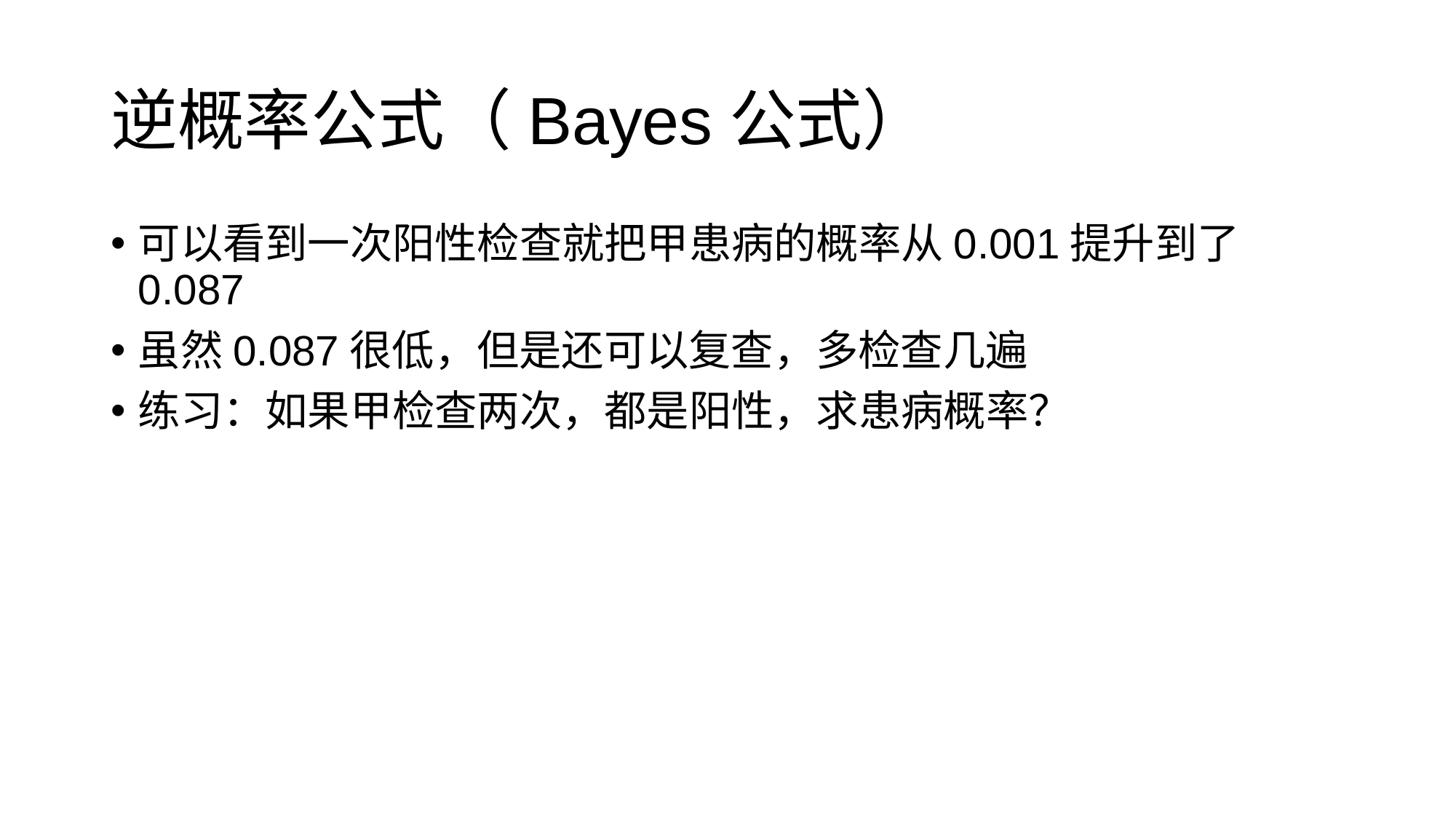

# 逆概率公式（Bayes公式）
可以看到一次阳性检查就把甲患病的概率从0.001提升到了0.087
虽然0.087很低，但是还可以复查，多检查几遍
练习：如果甲检查两次，都是阳性，求患病概率？